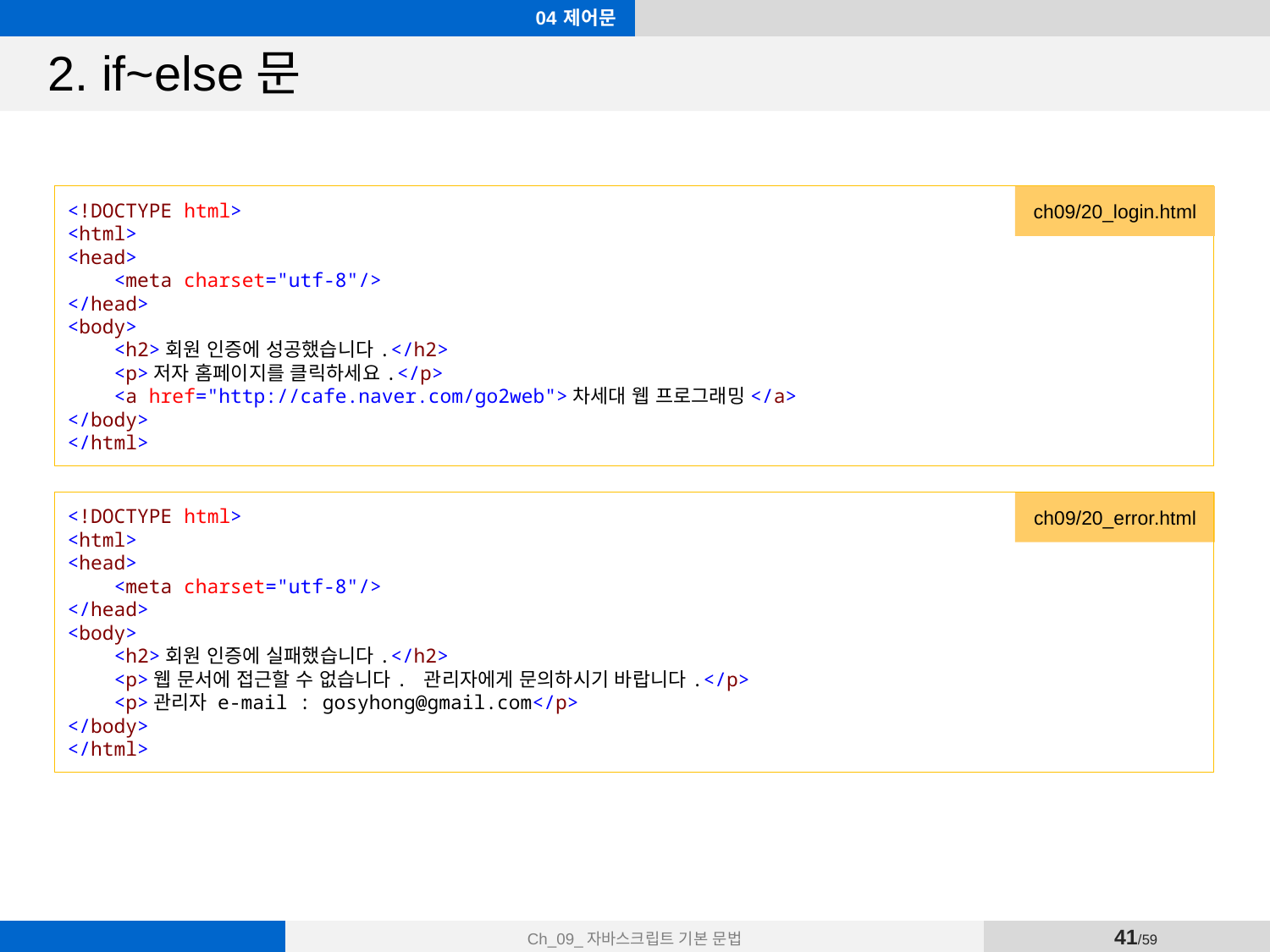

04 제어문
# 2. if~else문
<!DOCTYPE html>
<html>
<head>
    <meta charset="utf-8"/>
</head>
<body>
    <h2>회원 인증에 성공했습니다.</h2>
    <p>저자 홈페이지를 클릭하세요.</p>
    <a href="http://cafe.naver.com/go2web">차세대 웹 프로그래밍</a>
</body>
</html>
ch09/20_login.html
<!DOCTYPE html>
<html>
<head>
    <meta charset="utf-8"/>
</head>
<body>
    <h2>회원 인증에 실패했습니다.</h2>
    <p>웹 문서에 접근할 수 없습니다. 관리자에게 문의하시기 바랍니다.</p>
    <p>관리자 e-mail : gosyhong@gmail.com</p>
</body>
</html>
ch09/20_error.html